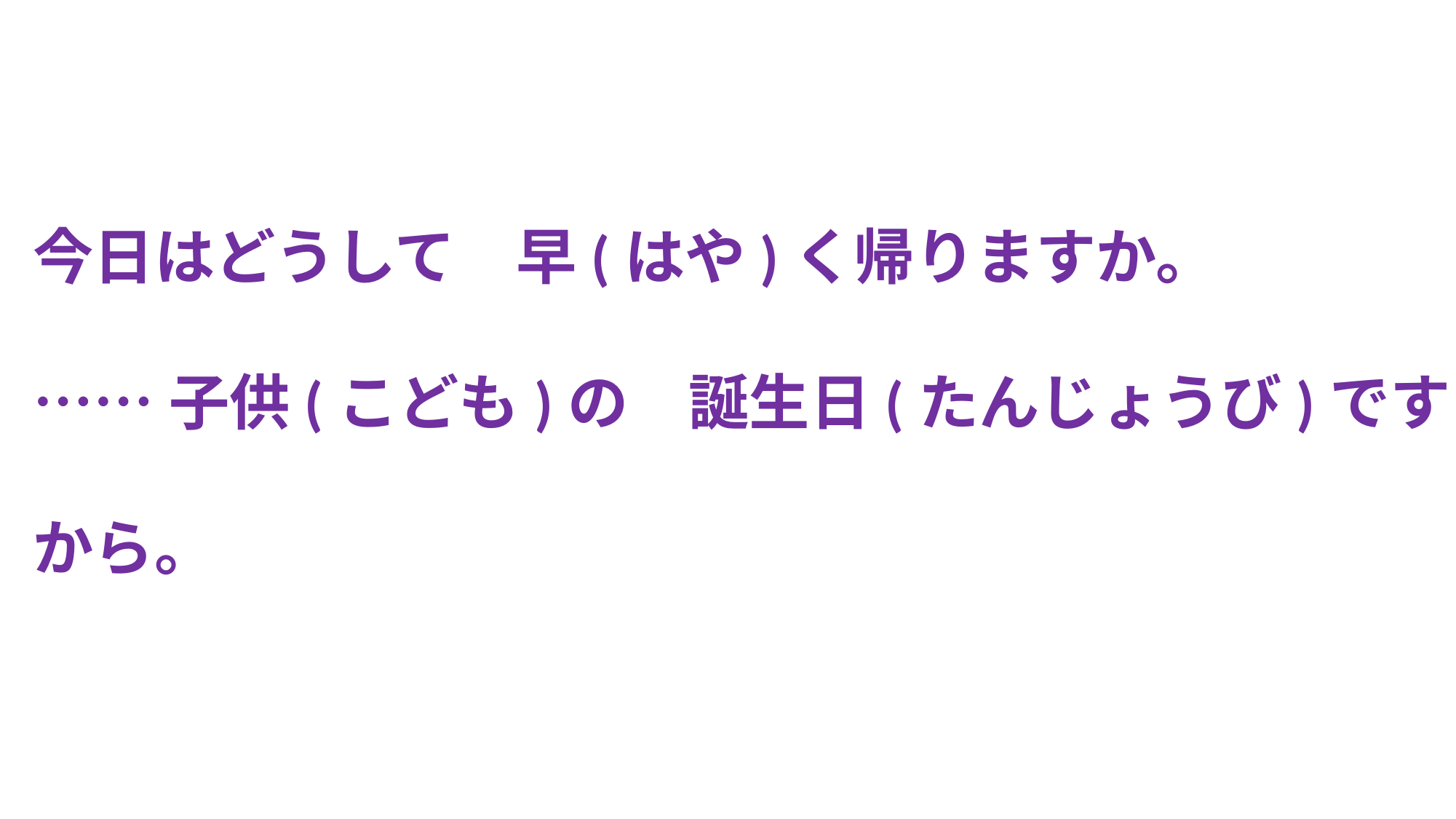

#
今日はどうして　早(はや)く帰りますか。
……子供(こども)の　誕生日(たんじょうび)ですから。